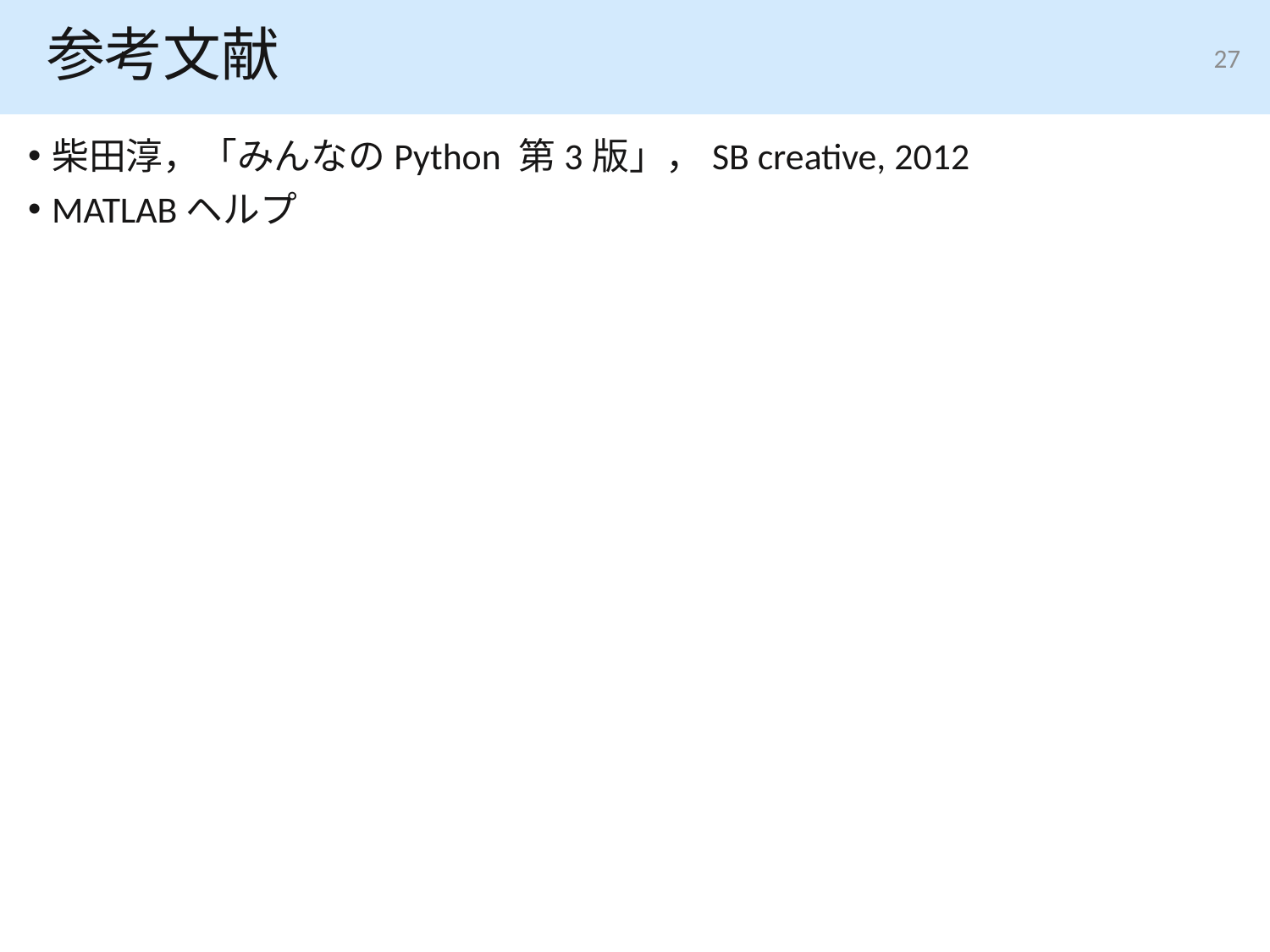

# 参考文献
27
柴田淳，「みんなのPython 第3版」，SB creative, 2012
MATLABヘルプ